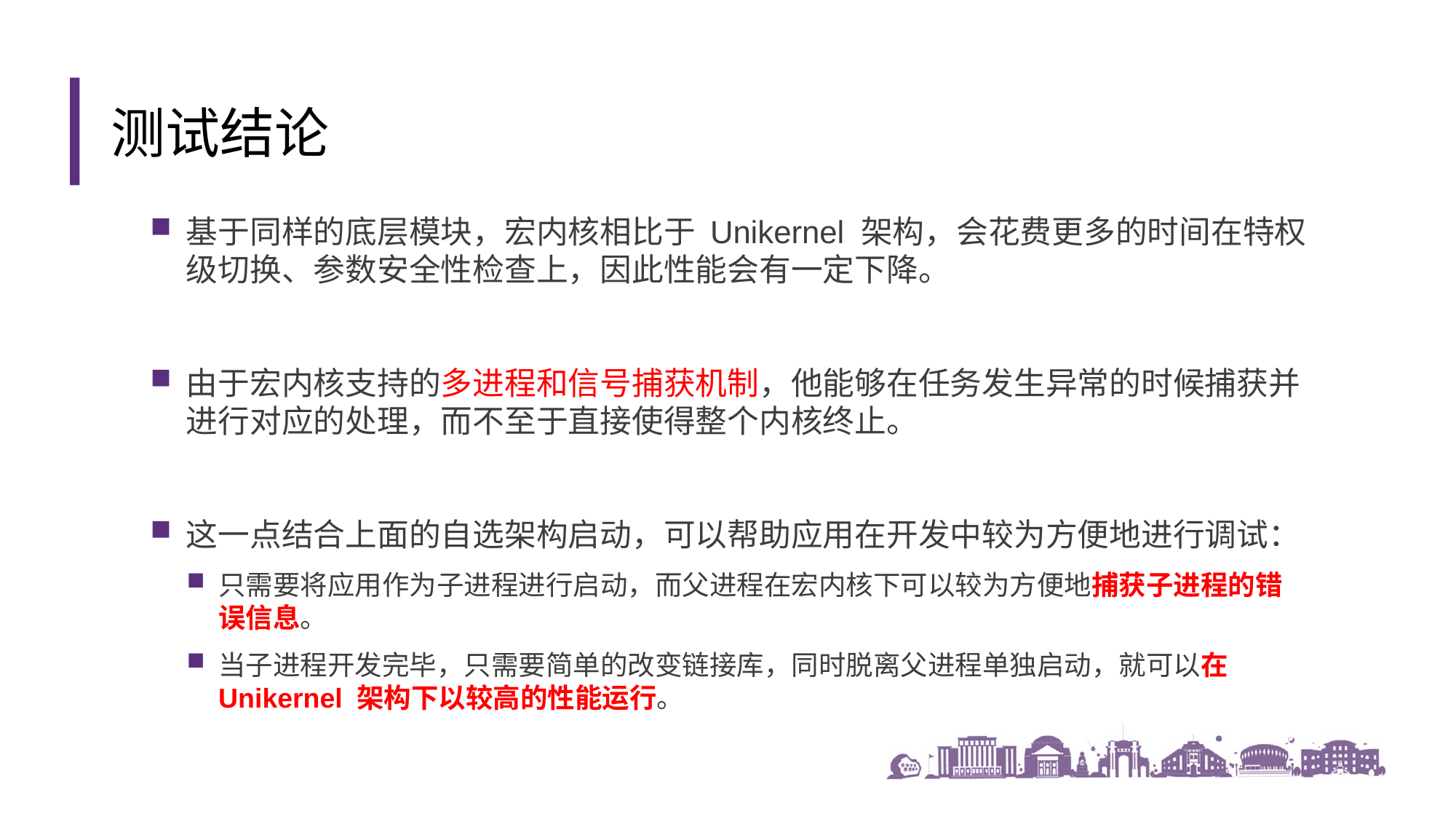

测试结论
基于同样的底层模块，宏内核相比于 Unikernel 架构，会花费更多的时间在特权级切换、参数安全性检查上，因此性能会有一定下降。

由于宏内核支持的多进程和信号捕获机制，他能够在任务发生异常的时候捕获并进行对应的处理，而不至于直接使得整个内核终止。

这一点结合上面的自选架构启动，可以帮助应用在开发中较为方便地进行调试：
只需要将应用作为子进程进行启动，而父进程在宏内核下可以较为方便地捕获子进程的错误信息。
当子进程开发完毕，只需要简单的改变链接库，同时脱离父进程单独启动，就可以在 Unikernel 架构下以较高的性能运行。